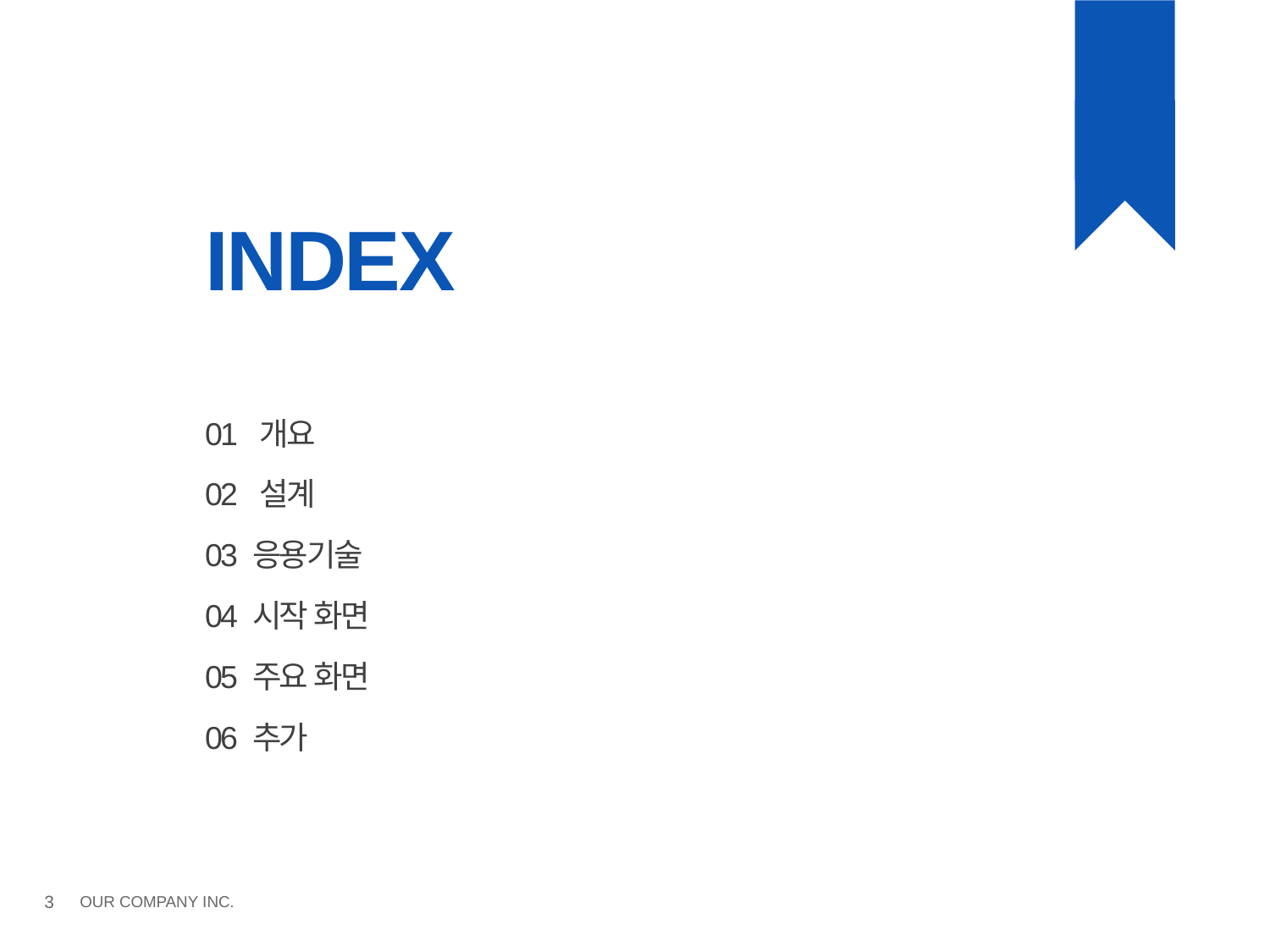

INDEX
01  개요
02  설계
03 응용기술
04 시작 화면
05 주요 화면
06 추가